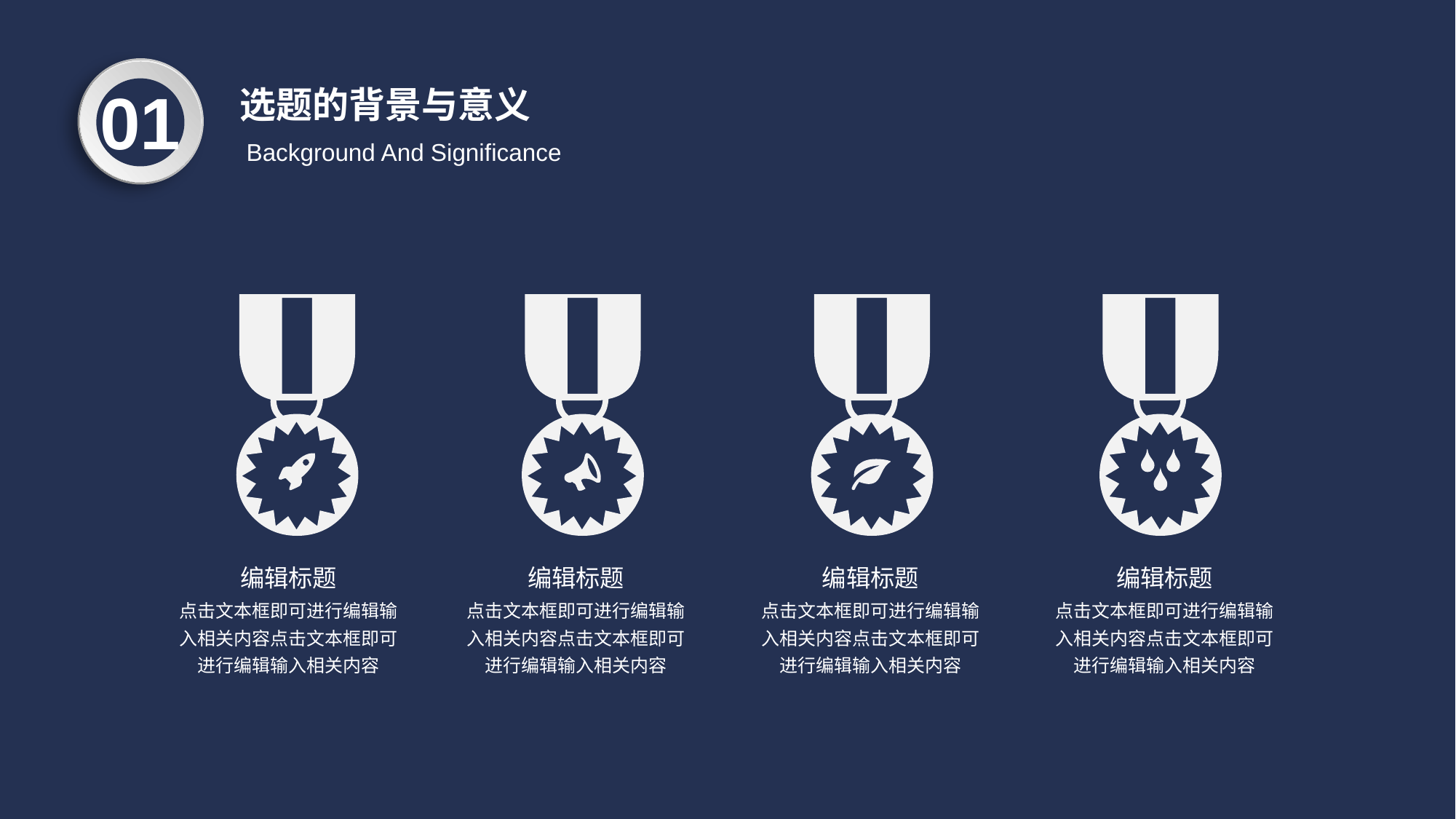

01
选题的背景与意义
 Background And Significance

编辑标题
编辑标题
编辑标题
编辑标题
点击文本框即可进行编辑输入相关内容点击文本框即可进行编辑输入相关内容
点击文本框即可进行编辑输入相关内容点击文本框即可进行编辑输入相关内容
点击文本框即可进行编辑输入相关内容点击文本框即可进行编辑输入相关内容
点击文本框即可进行编辑输入相关内容点击文本框即可进行编辑输入相关内容